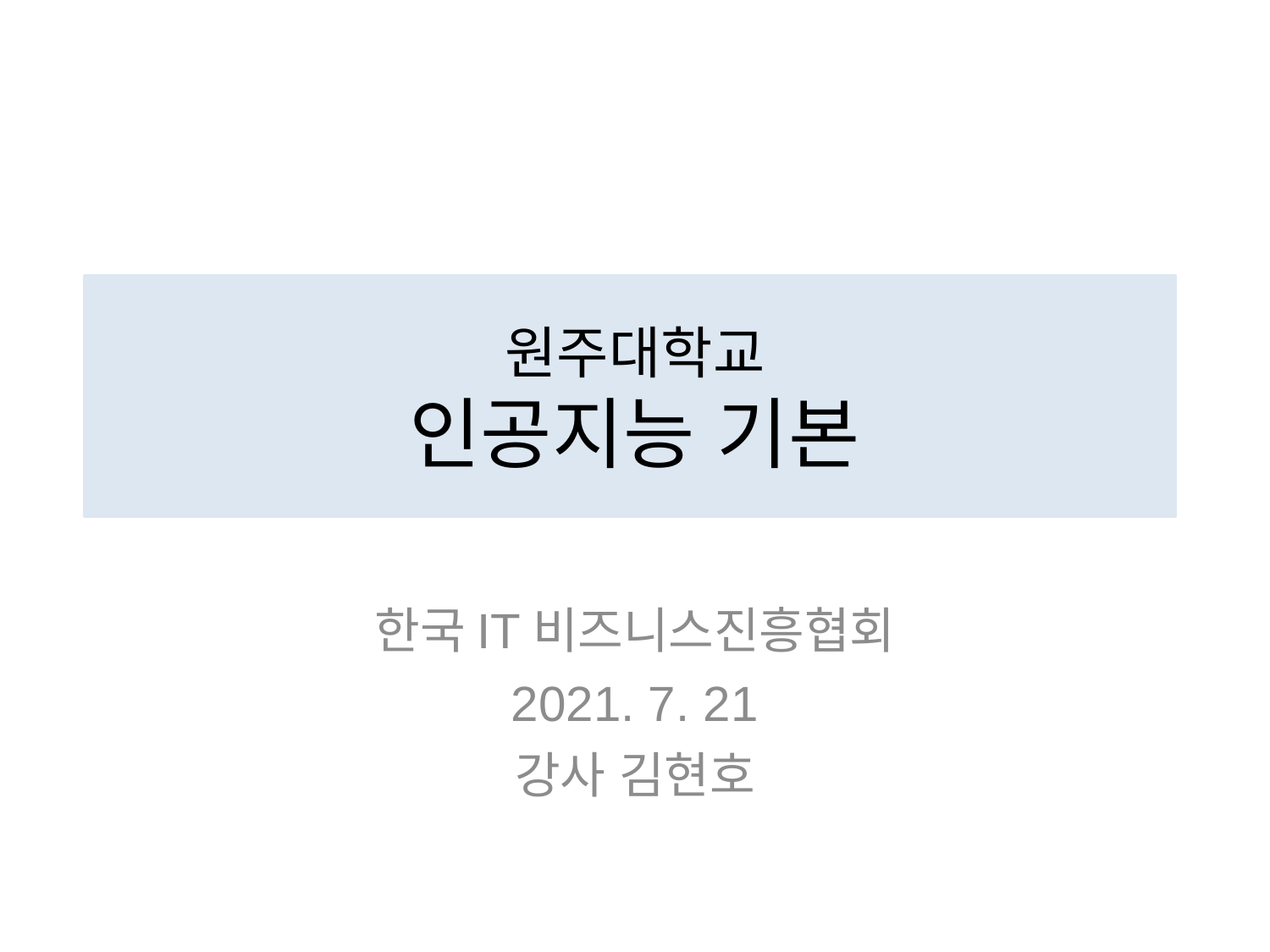

# 원주대학교 인공지능 기본
한국IT비즈니스진흥협회
2021. 7. 21
강사 김현호